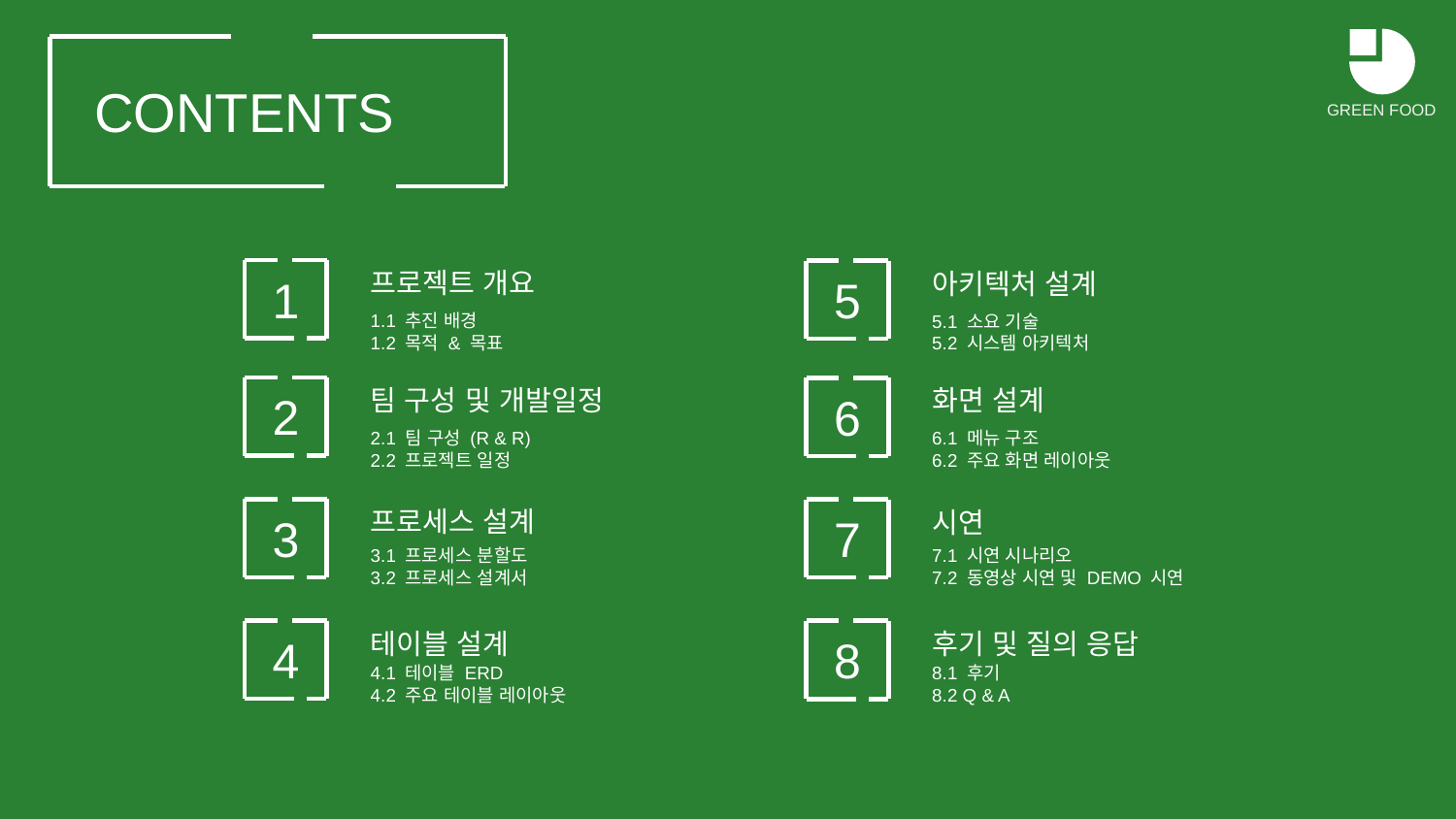

CONTENTS
GREEN FOOD
프로젝트 개요
아키텍처 설계
1
5
1.1 추진 배경
1.2 목적 & 목표
5.1 소요 기술
5.2 시스템 아키텍처
팀 구성 및 개발일정
화면 설계
2
6
2.1 팀 구성 (R & R)
2.2 프로젝트 일정
6.1 메뉴 구조
6.2 주요 화면 레이아웃
프로세스 설계
시연
3
7
3.1 프로세스 분할도
3.2 프로세스 설계서
7.1 시연 시나리오
7.2 동영상 시연 및 DEMO 시연
테이블 설계
후기 및 질의 응답
4
8
4.1 테이블 ERD
4.2 주요 테이블 레이아웃
8.1 후기
8.2 Q & A